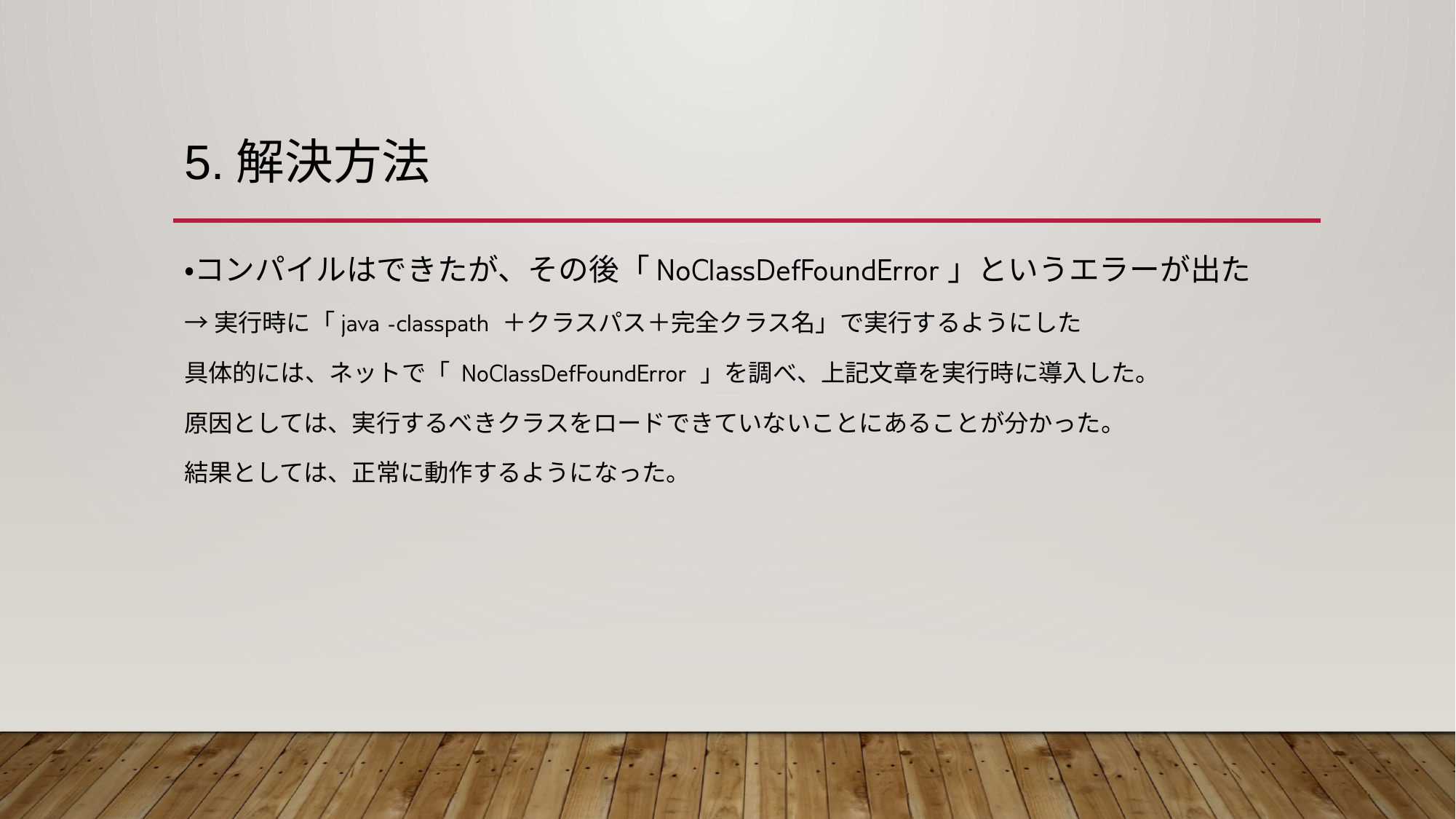

# 5.解決方法
・コンパイルはできたが、その後「NoClassDefFoundError」というエラーが出た
→実行時に「java -classpath ＋クラスパス＋完全クラス名」で実行するようにした
具体的には、ネットで「 NoClassDefFoundError 」を調べ、上記文章を実行時に導入した。
原因としては、実行するべきクラスをロードできていないことにあることが分かった。
結果としては、正常に動作するようになった。